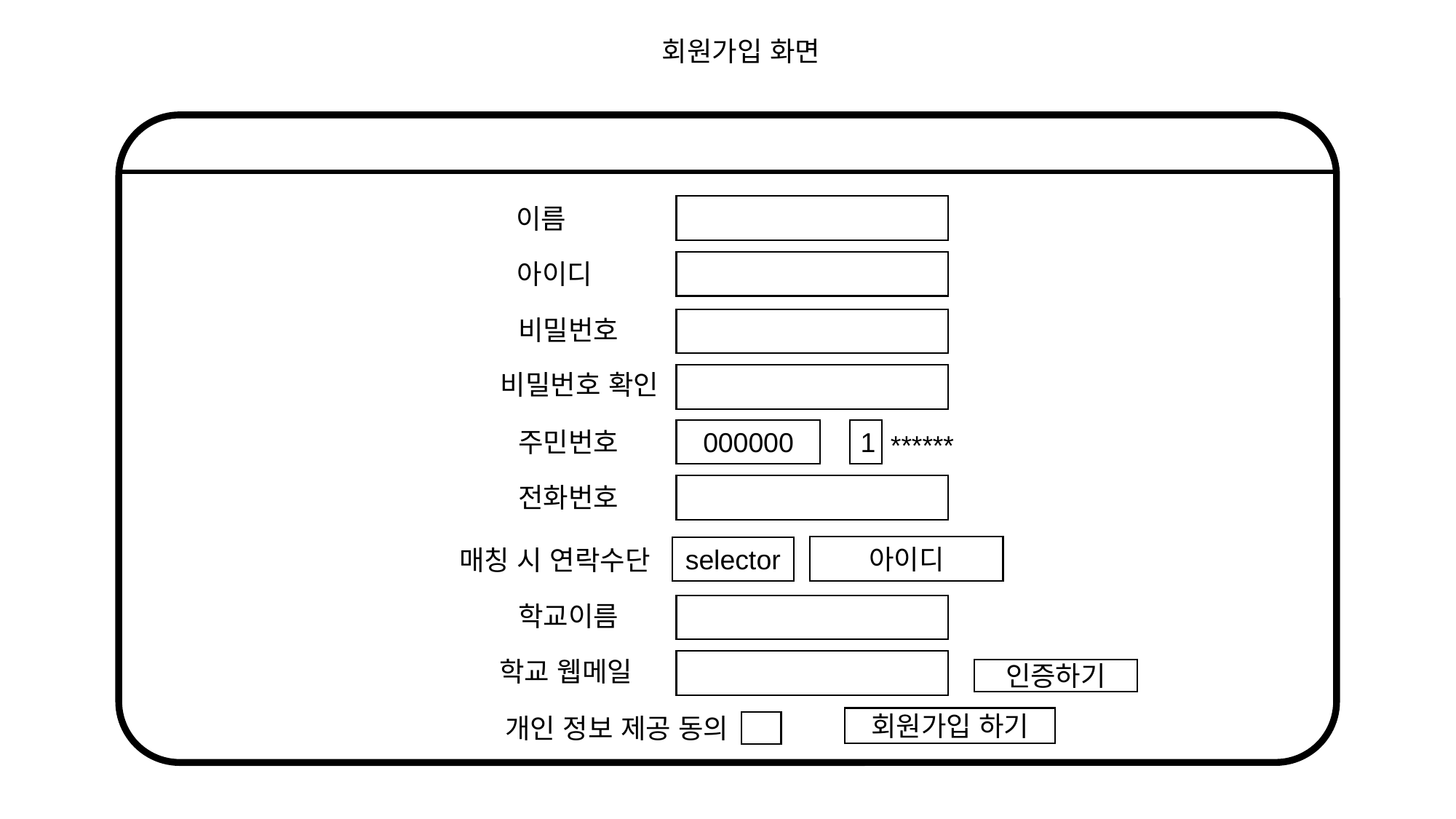

회원가입 화면

이름

아이디

비밀번호

비밀번호 확인

주민번호
000000
1
******
전화번호

아이디
selector
매칭 시 연락수단
학교이름

학교 웹메일

인증하기
개인 정보 제공 동의
회원가입 하기